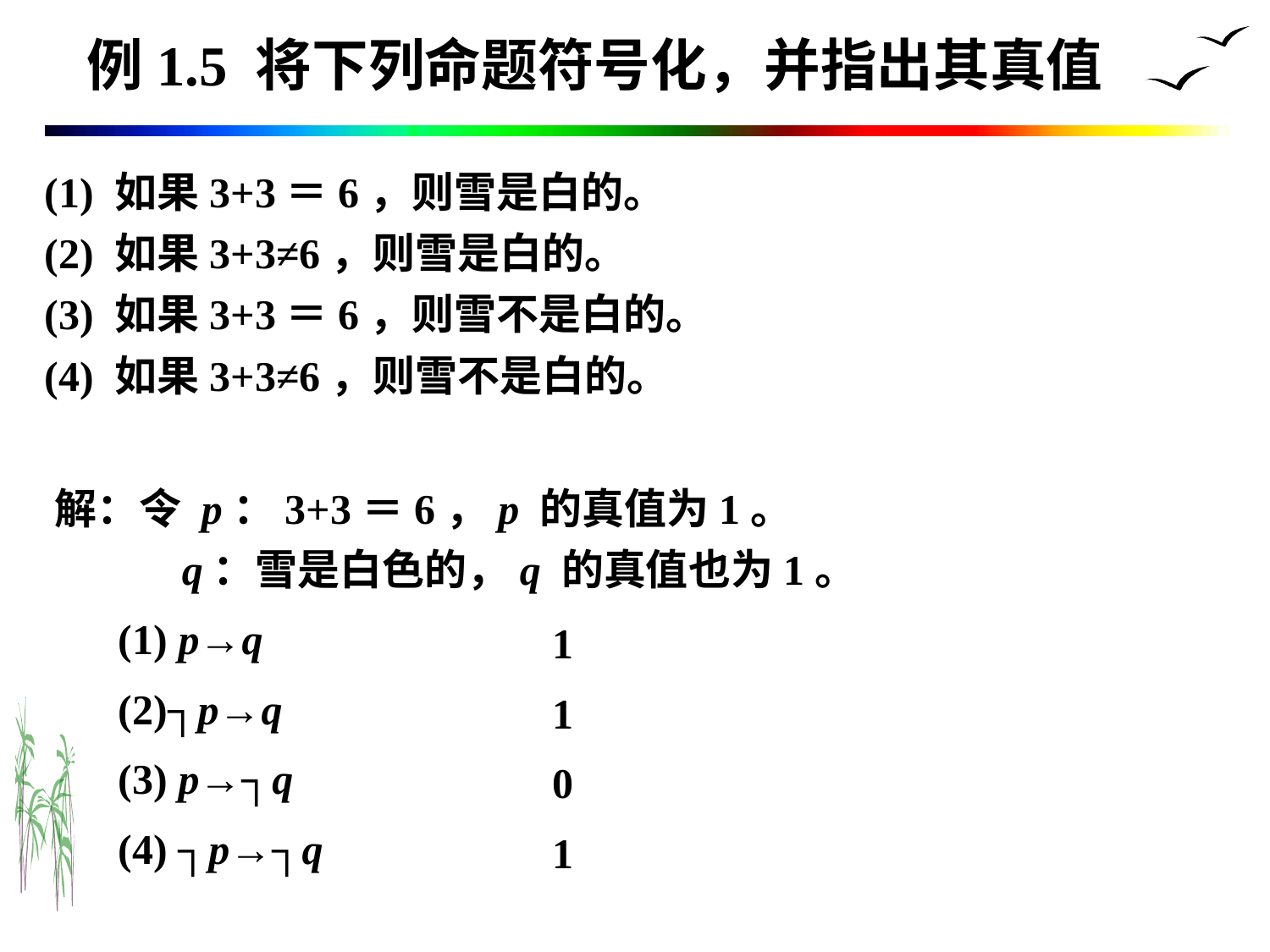

# 例1.5 将下列命题符号化，并指出其真值
(1) 如果3+3＝6，则雪是白的。
(2) 如果3+3≠6，则雪是白的。
(3) 如果3+3＝6，则雪不是白的。
(4) 如果3+3≠6，则雪不是白的。
解：令 p：3+3＝6，p 的真值为1。
	      q：雪是白色的，q 的真值也为1。
	(1) p→q
	(2)┐p→q
	(3) p→┐q
	(4) ┐p→┐q
1
1
0
1